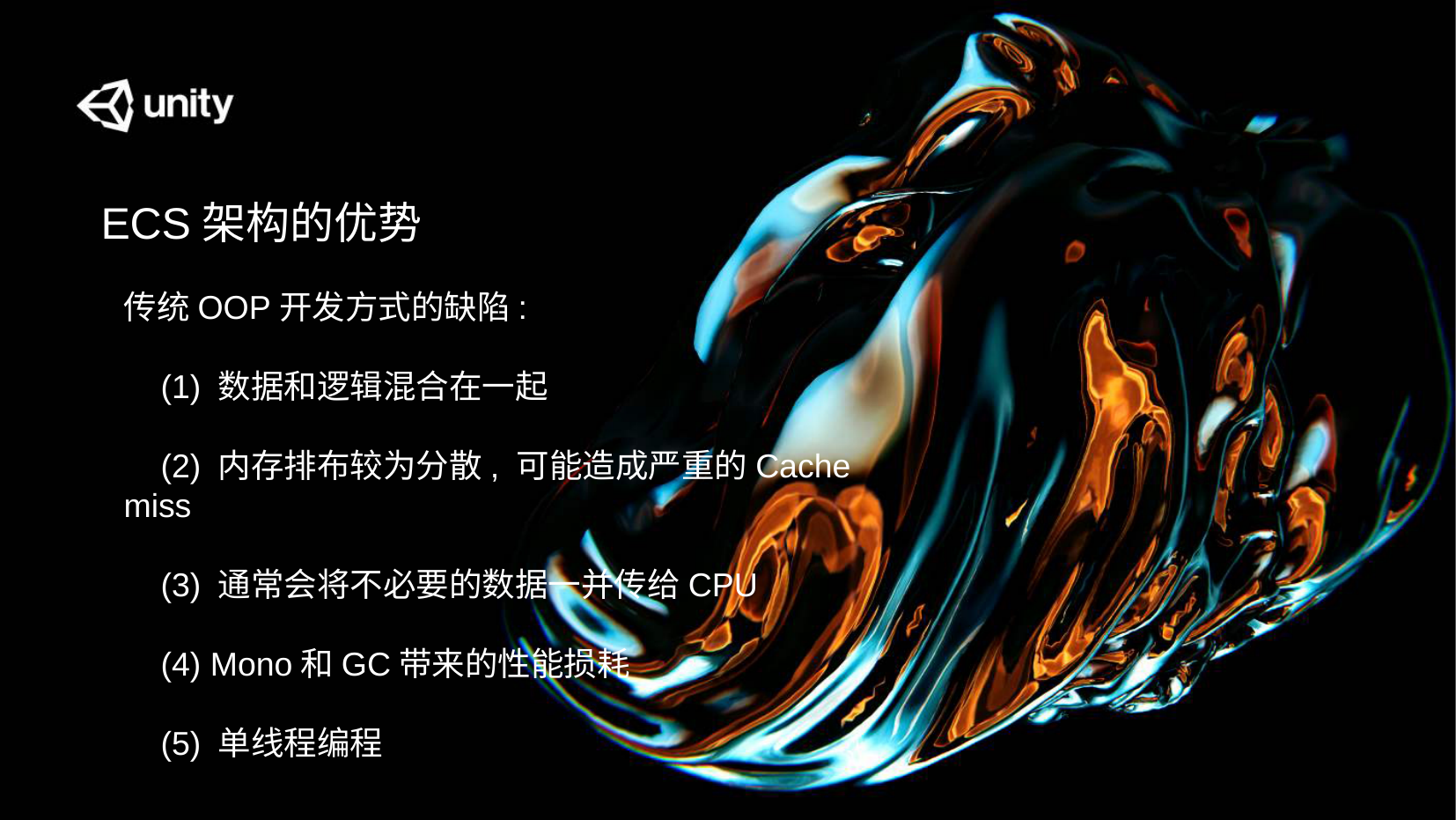

ECS架构的优势
传统OOP开发方式的缺陷:

    (1) 数据和逻辑混合在一起

    (2) 内存排布较为分散, 可能造成严重的Cache miss

    (3) 通常会将不必要的数据一并传给CPU

    (4) Mono和GC带来的性能损耗

    (5) 单线程编程